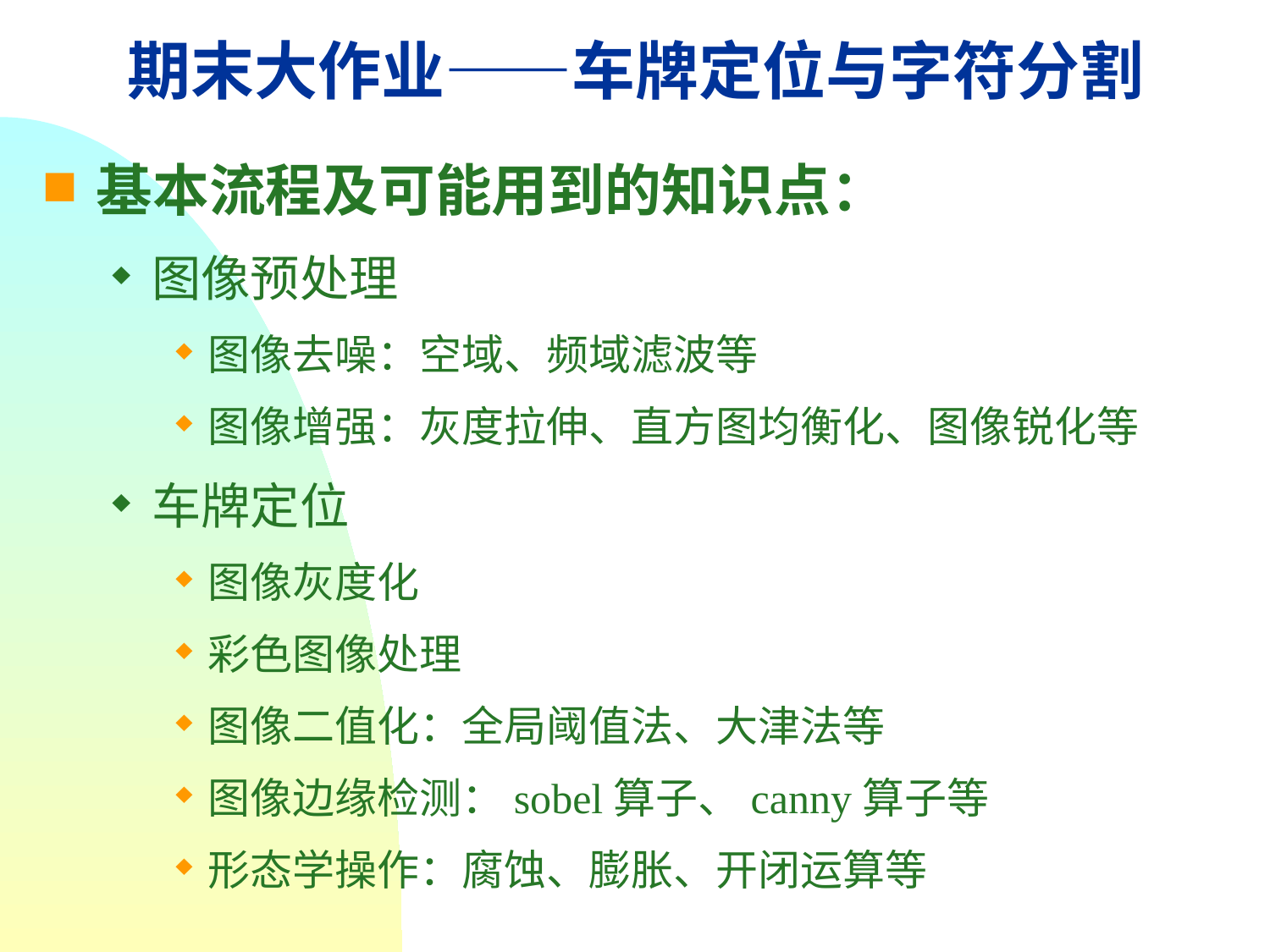

期末大作业——车牌定位与字符分割
基本流程及可能用到的知识点：
图像预处理
图像去噪：空域、频域滤波等
图像增强：灰度拉伸、直方图均衡化、图像锐化等
车牌定位
图像灰度化
彩色图像处理
图像二值化：全局阈值法、大津法等
图像边缘检测：sobel算子、canny算子等
形态学操作：腐蚀、膨胀、开闭运算等
6